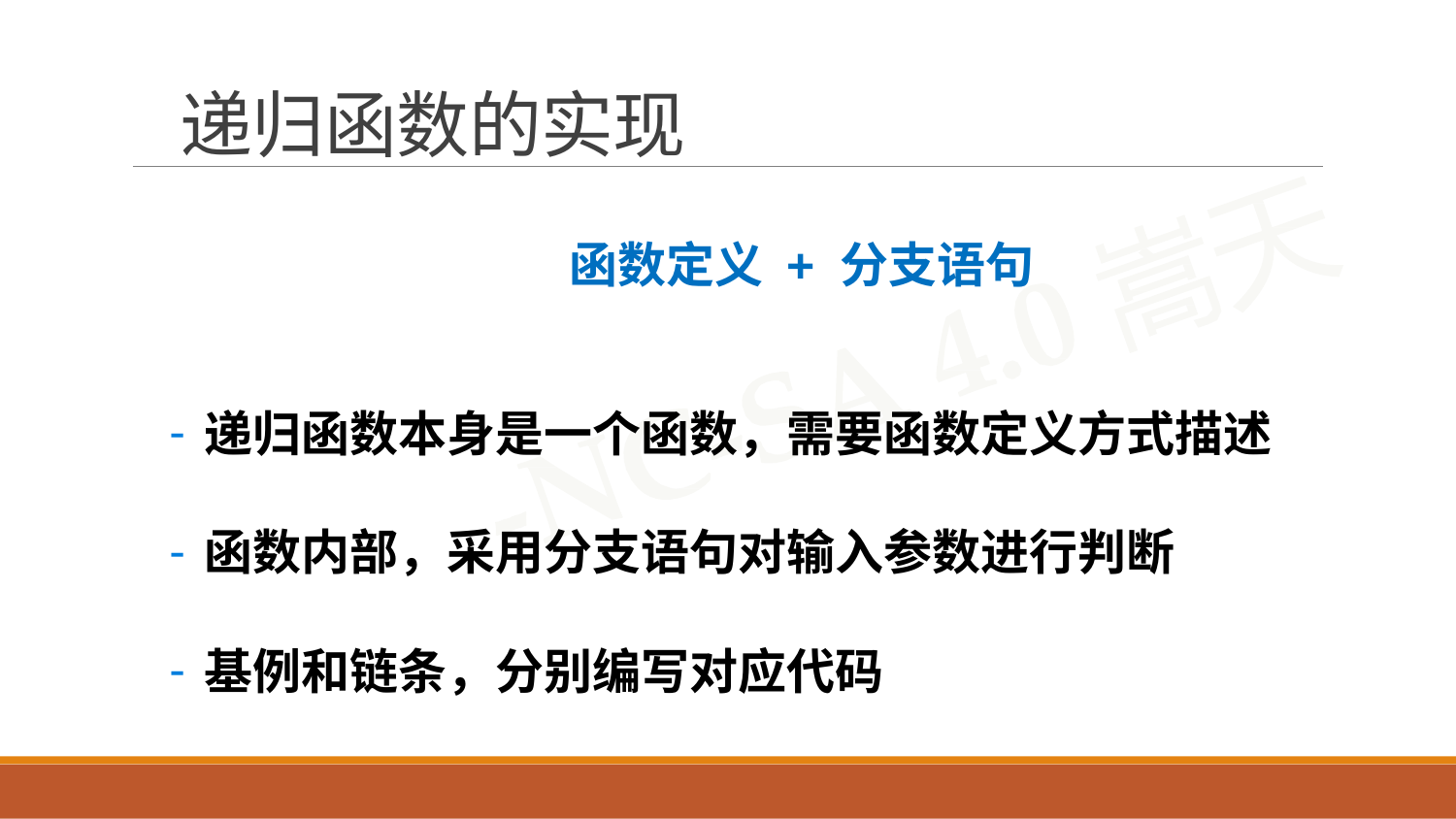

# 递归函数的实现

函数定义 + 分支语句

递归函数本身是一个函数，需要函数定义方式描述

函数内部，采用分支语句对输入参数进行判断

基例和链条，分别编写对应代码